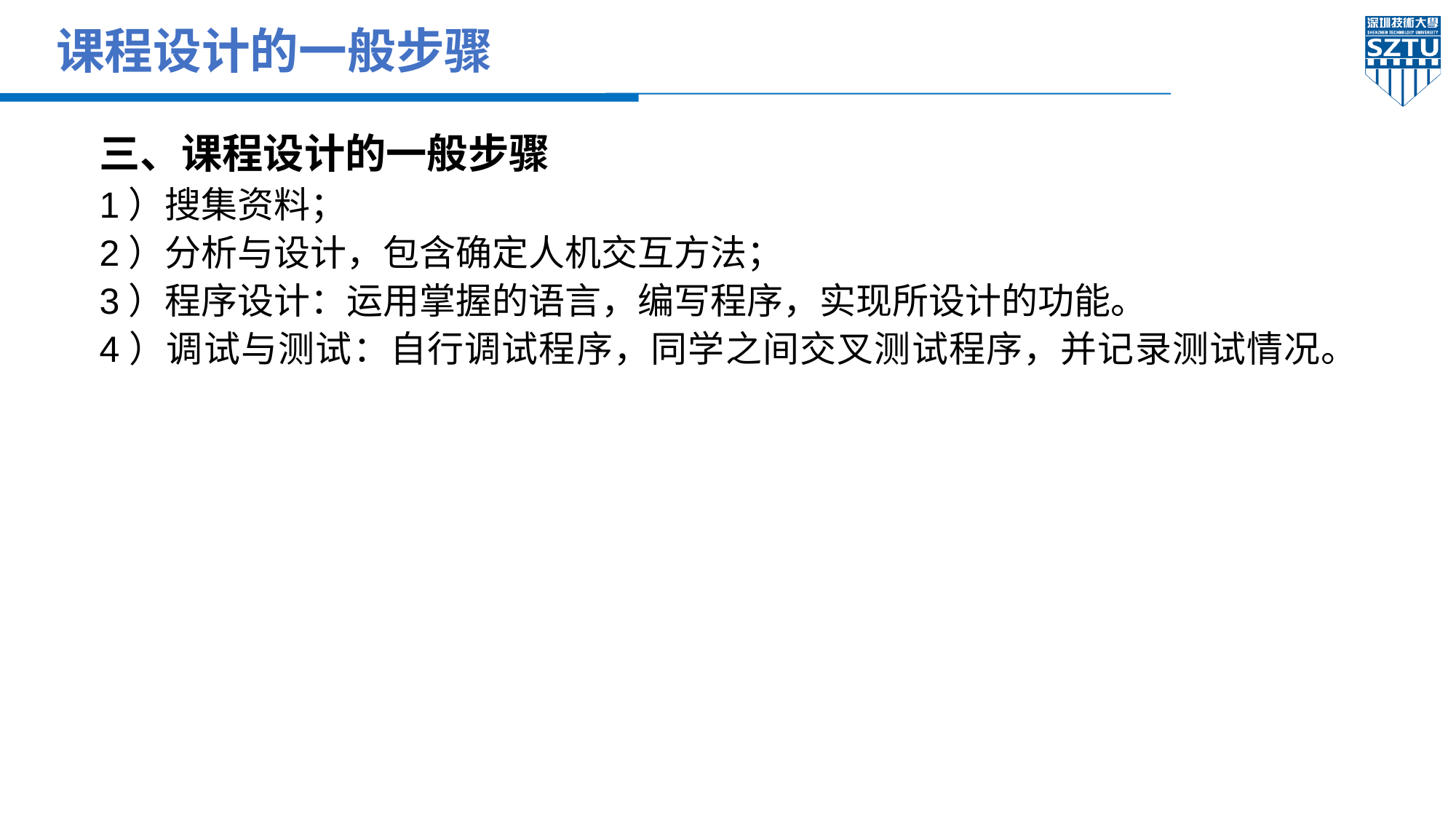

# 课程设计的一般步骤
三、课程设计的一般步骤
1）搜集资料；
2）分析与设计，包含确定人机交互方法；
3）程序设计：运用掌握的语言，编写程序，实现所设计的功能。
4）调试与测试：自行调试程序，同学之间交叉测试程序，并记录测试情况。